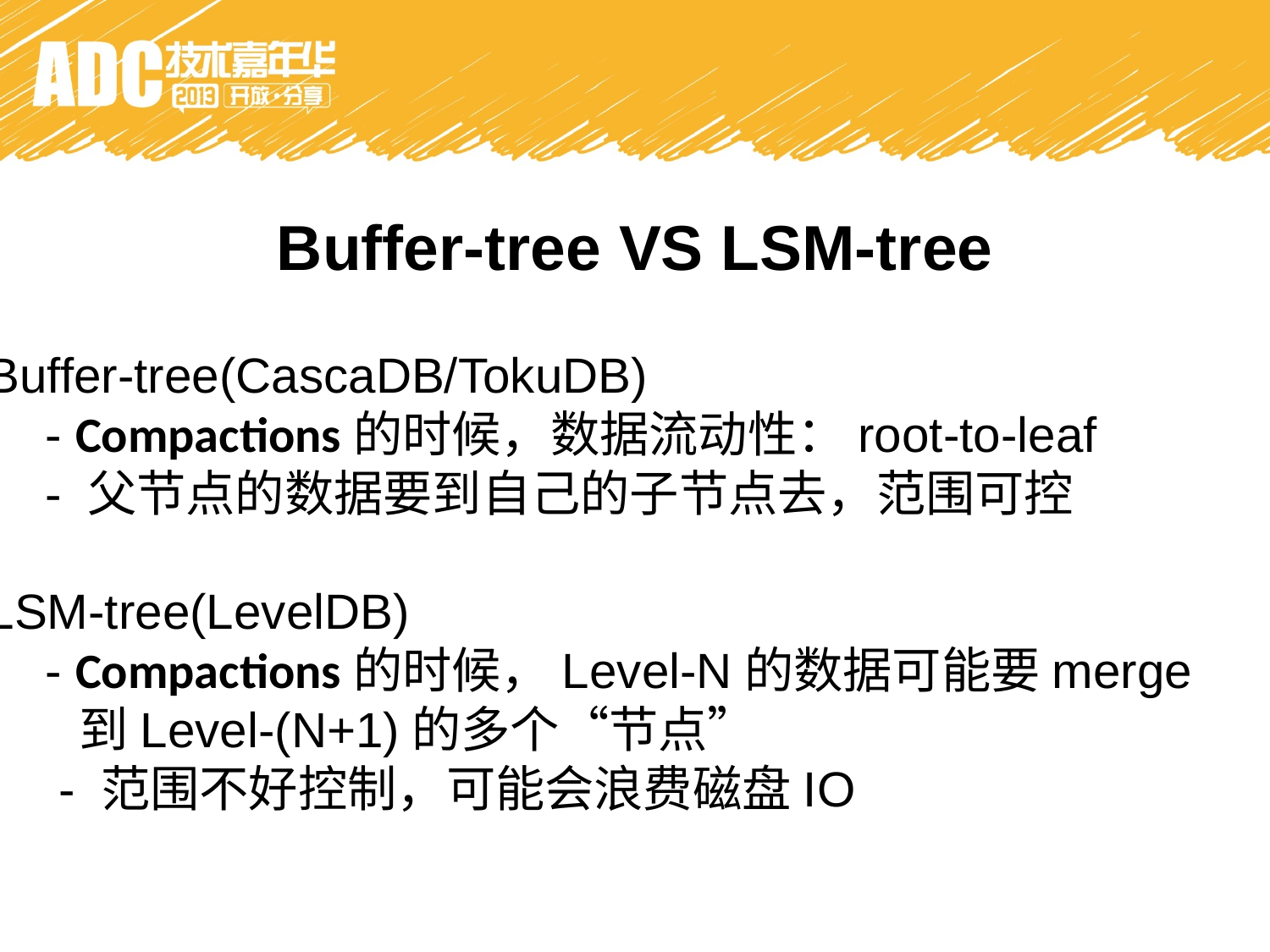

Buffer-tree VS LSM-tree

Buffer-tree(CascaDB/TokuDB)
	- Compactions的时候，数据流动性：root-to-leaf
	- 父节点的数据要到自己的子节点去，范围可控

LSM-tree(LevelDB)
	- Compactions的时候，Level-N的数据可能要merge
	  到Level-(N+1)的多个“节点”
	 - 范围不好控制，可能会浪费磁盘IO